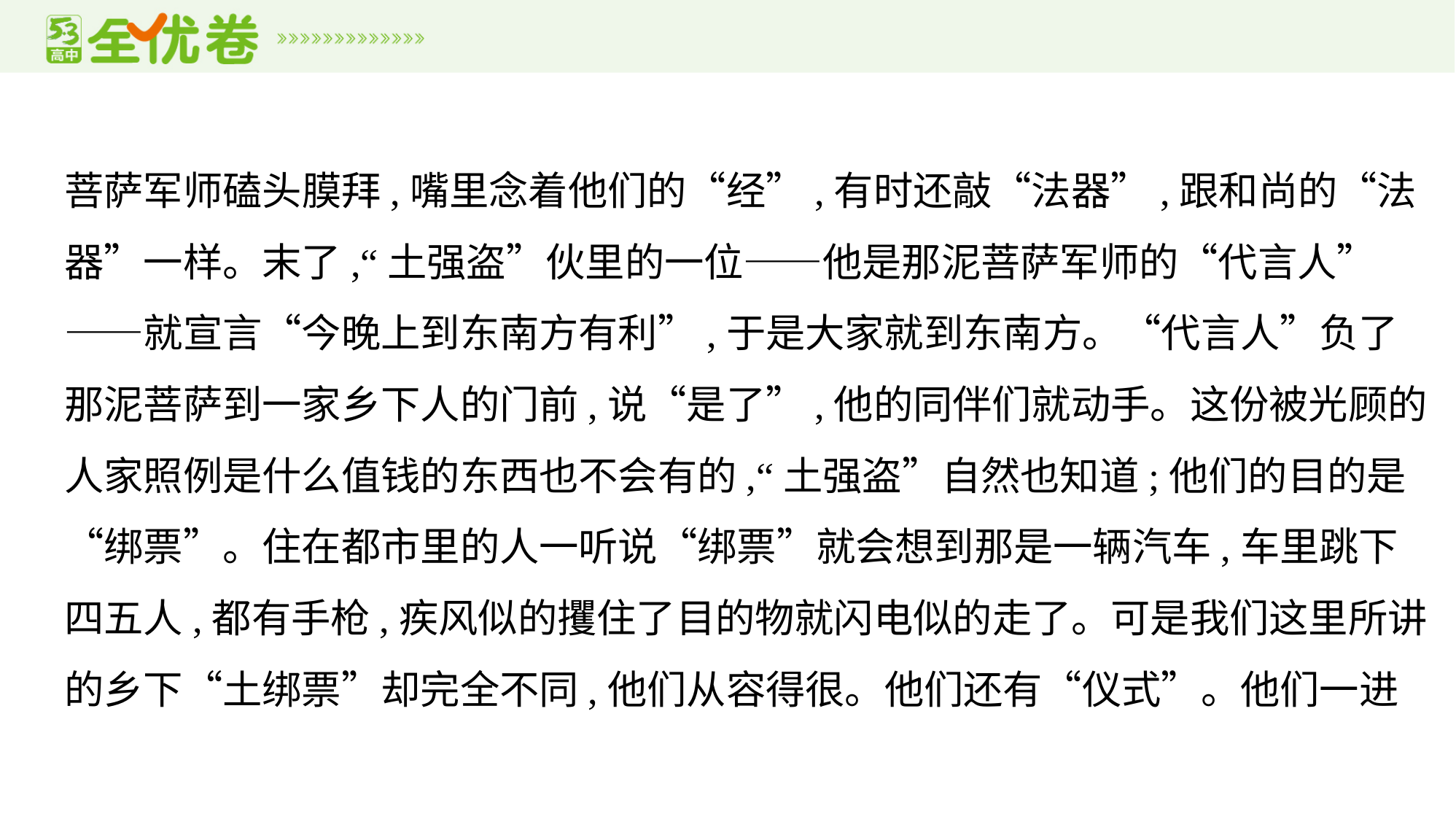

菩萨军师磕头膜拜,嘴里念着他们的“经”,有时还敲“法器”,跟和尚的“法
器”一样。末了,“土强盗”伙里的一位——他是那泥菩萨军师的“代言人”
——就宣言“今晚上到东南方有利”,于是大家就到东南方。“代言人”负了
那泥菩萨到一家乡下人的门前,说“是了”,他的同伴们就动手。这份被光顾的
人家照例是什么值钱的东西也不会有的,“土强盗”自然也知道;他们的目的是
“绑票”。住在都市里的人一听说“绑票”就会想到那是一辆汽车,车里跳下
四五人,都有手枪,疾风似的攫住了目的物就闪电似的走了。可是我们这里所讲
的乡下“土绑票”却完全不同,他们从容得很。他们还有“仪式”。他们一进